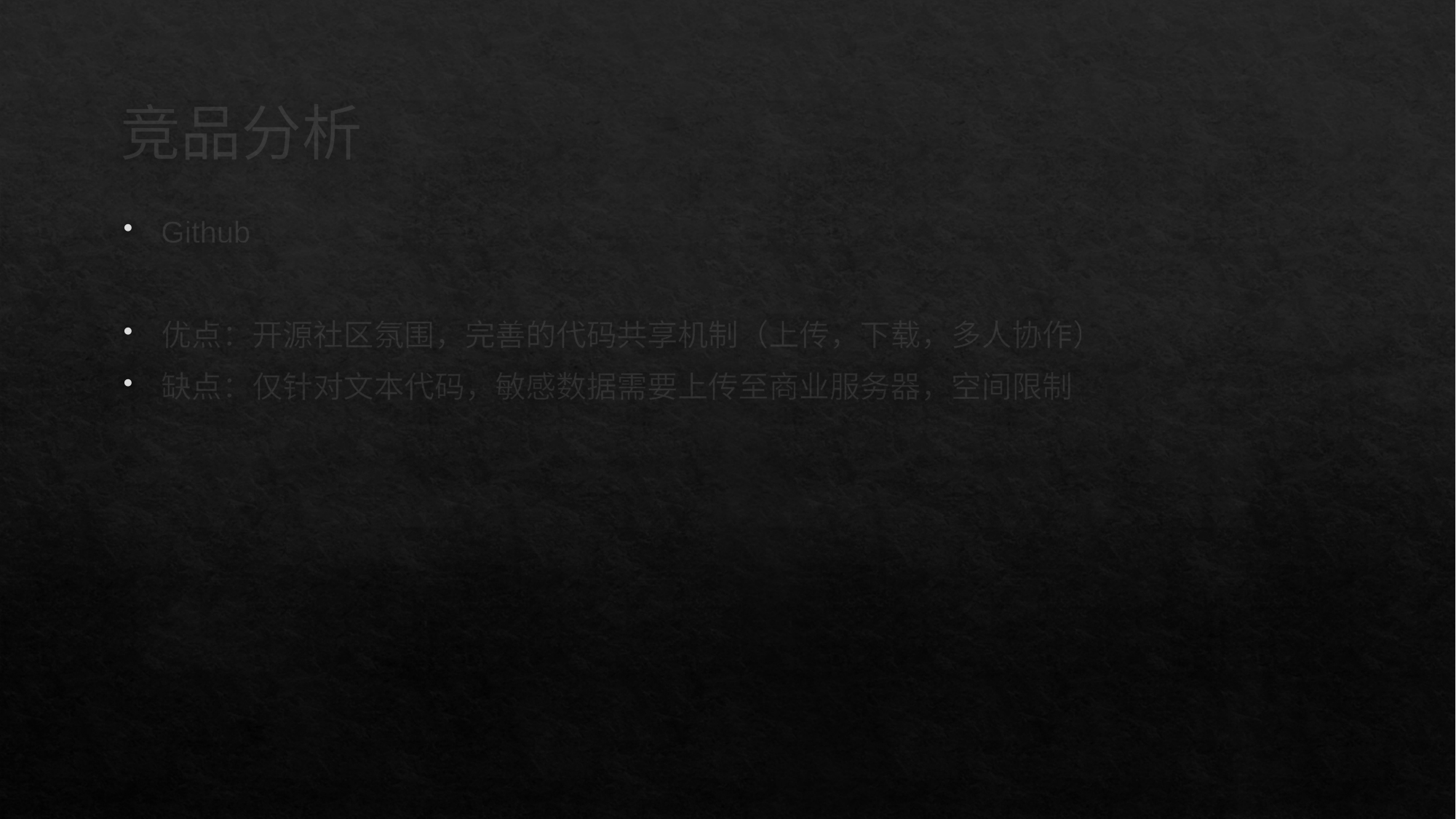

# 竞品分析
Github

优点：开源社区氛围，完善的代码共享机制（上传，下载，多人协作）
缺点：仅针对文本代码，敏感数据需要上传至商业服务器，空间限制